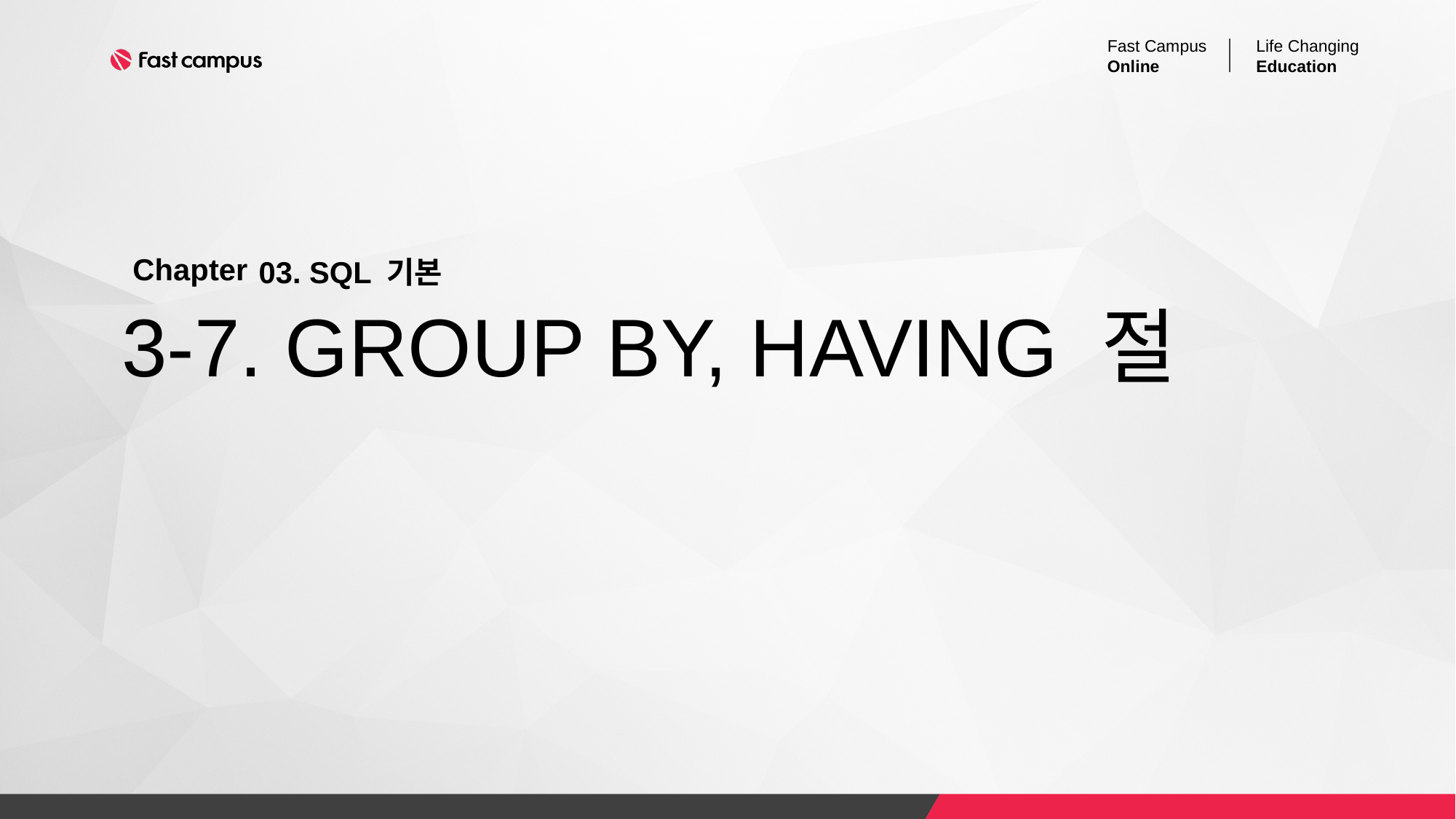

03. SQL 기본
# 3-7. GROUP BY, HAVING 절